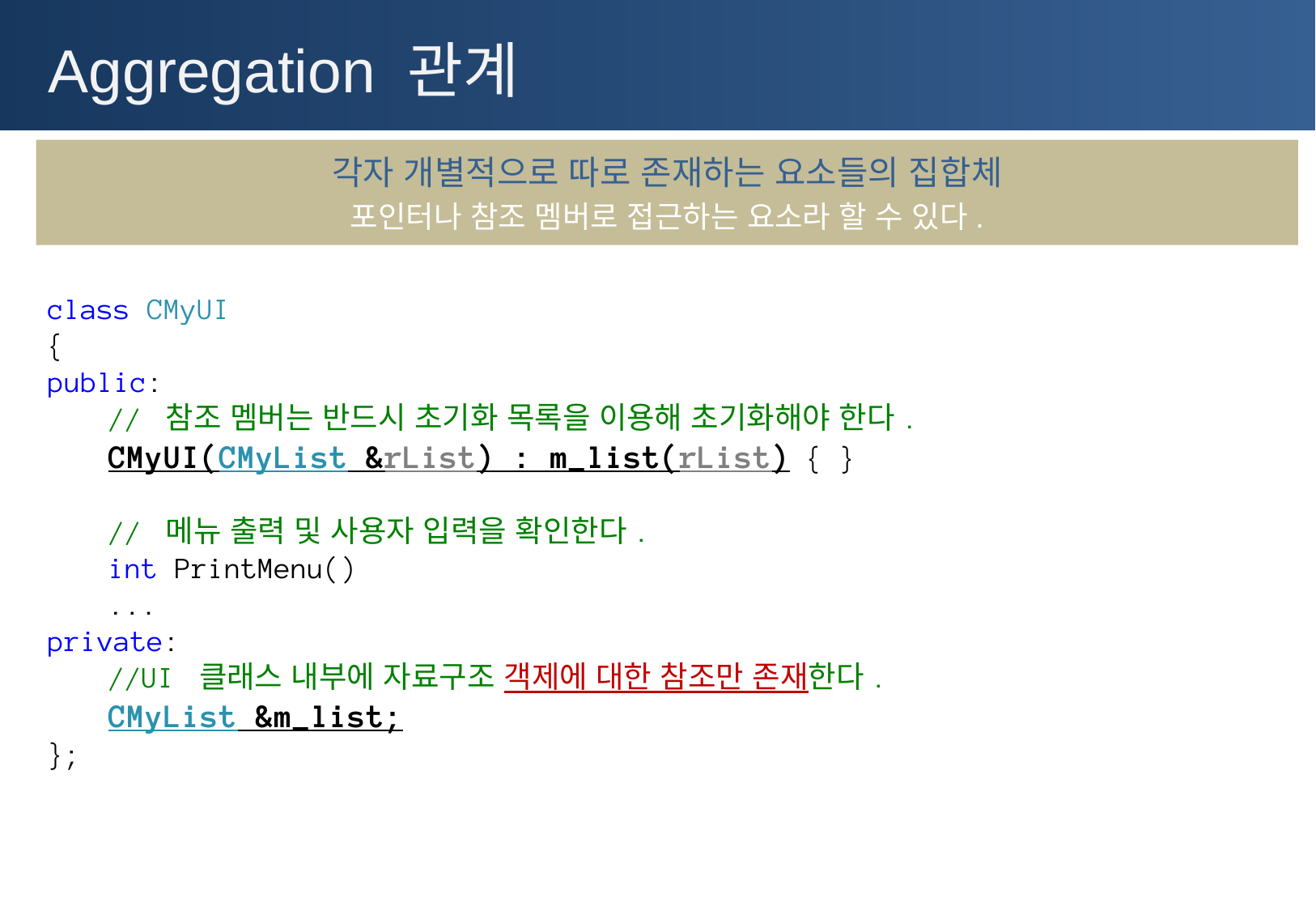

# Aggregation 관계
각자 개별적으로 따로 존재하는 요소들의 집합체
포인터나 참조 멤버로 접근하는 요소라 할 수 있다.
class CMyUI
{
public:
// 참조 멤버는 반드시 초기화 목록을 이용해 초기화해야 한다.
CMyUI(CMyList &rList) : m_list(rList) { }

// 메뉴 출력 및 사용자 입력을 확인한다.
int PrintMenu()
...
private:
//UI 클래스 내부에 자료구조 객제에 대한 참조만 존재한다.
CMyList &m_list;
};